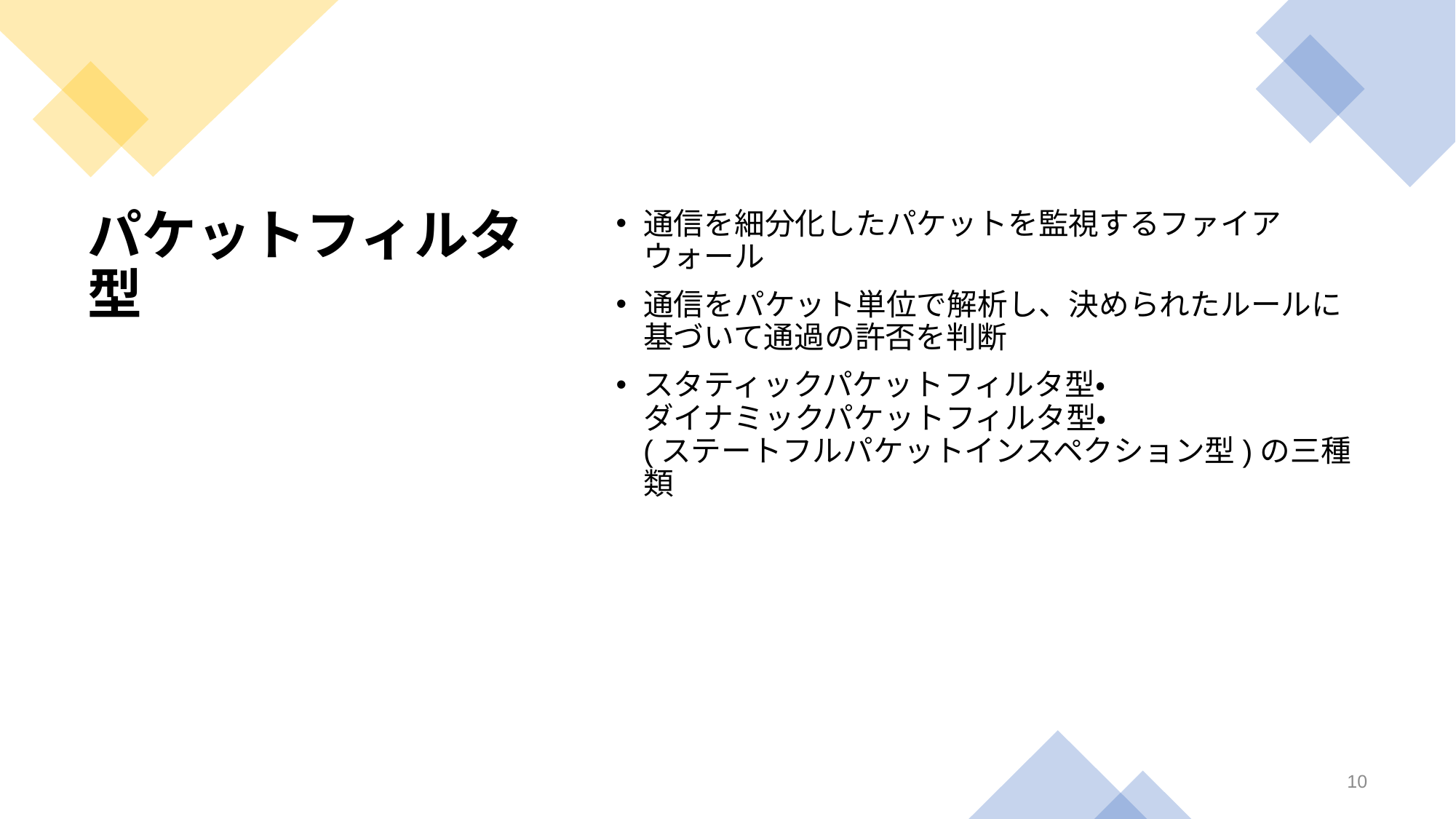

通信を細分化したパケットを監視するファイアウォール
通信をパケット単位で解析し、決められたルールに基づいて通過の許否を判断
スタティックパケットフィルタ型・
ダイナミックパケットフィルタ型・
(ステートフルパケットインスペクション型)の三種類
# パケットフィルタ型

10